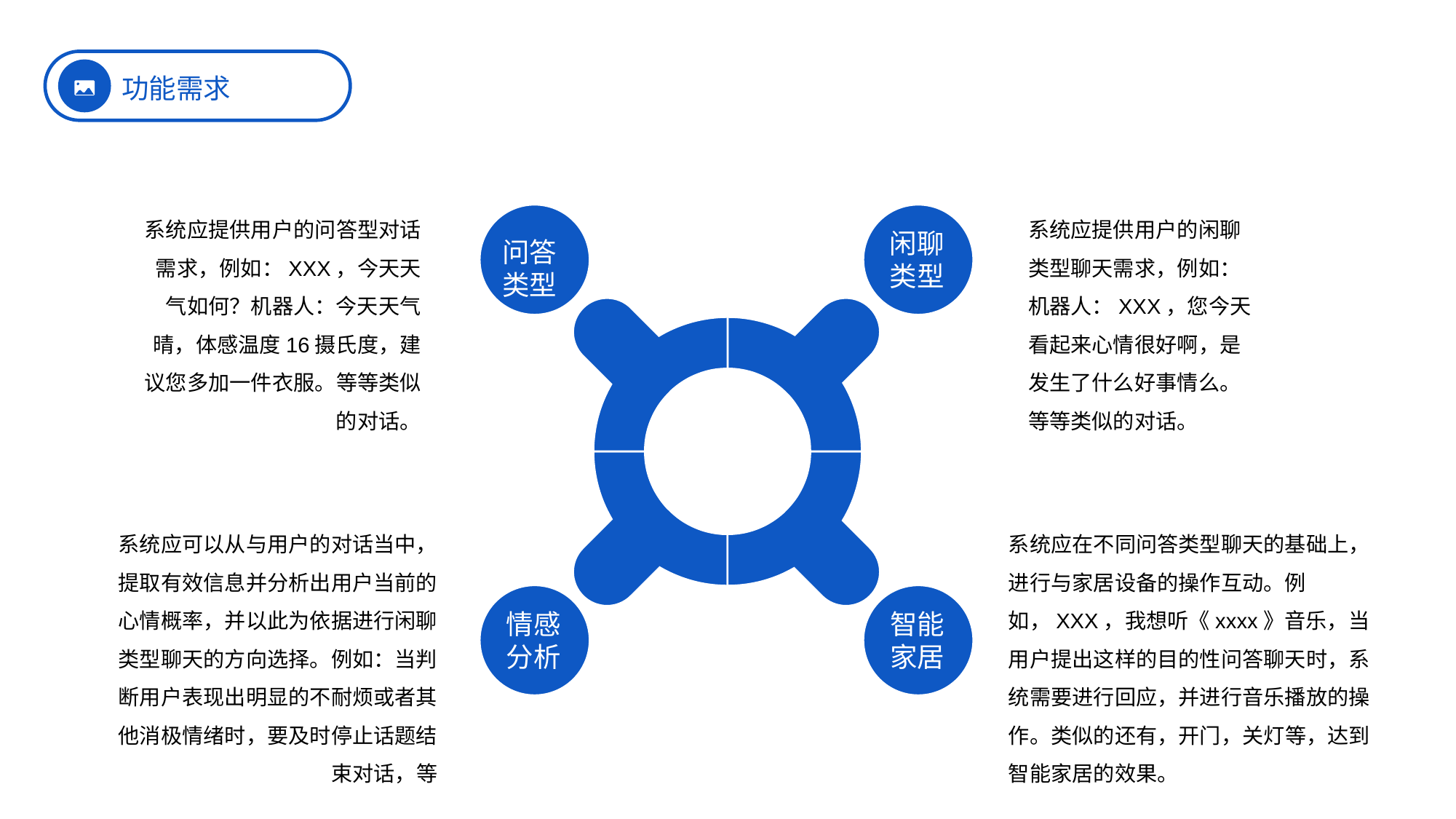

功能需求

系统应提供用户的问答型对话需求，例如：XXX，今天天气如何？机器人：今天天气晴，体感温度16摄氏度，建议您多加一件衣服。等等类似的对话。
系统应提供用户的闲聊类型聊天需求，例如：机器人：XXX，您今天看起来心情很好啊，是发生了什么好事情么。等等类似的对话。

闲聊类型
问答类型

系统应可以从与用户的对话当中，提取有效信息并分析出用户当前的心情概率，并以此为依据进行闲聊类型聊天的方向选择。例如：当判断用户表现出明显的不耐烦或者其他消极情绪时，要及时停止话题结束对话，等
系统应在不同问答类型聊天的基础上，进行与家居设备的操作互动。例如，XXX，我想听《xxxx》音乐，当用户提出这样的目的性问答聊天时，系统需要进行回应，并进行音乐播放的操作。类似的还有，开门，关灯等，达到智能家居的效果。

智能家居
情感分析